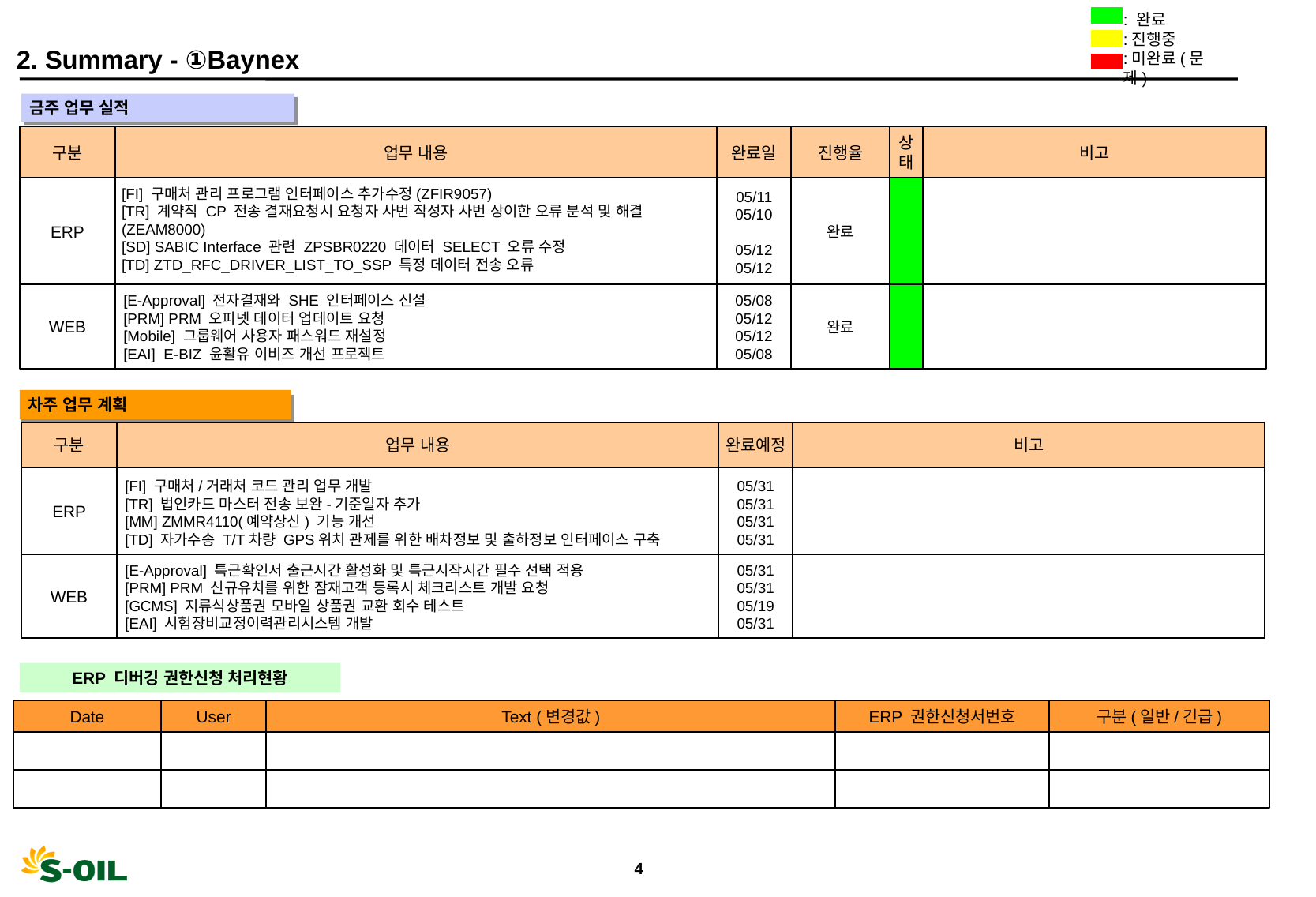

: 완료
:진행중
:미완료(문제)
2. Summary - ①Baynex

 금주 업무 실적
" "
구분
업무 내용
완료일
진행율
상
태
비고

ERP

완료

[FI] 구매처 관리 프로그램 인터페이스 추가수정(ZFIR9057)
[TR] 계약직 CP 전송 결재요청시 요청자 사번 작성자 사번 상이한 오류 분석 및 해결
(ZEAM8000)
[SD] SABIC Interface 관련 ZPSBR0220 데이터 SELECT 오류 수정
[TD] ZTD_RFC_DRIVER_LIST_TO_SSP 특정 데이터 전송 오류
05/11
05/10
05/12
05/12

WEB

완료

[E-Approval] 전자결재와 SHE 인터페이스 신설
[PRM] PRM 오피넷 데이터 업데이트 요청
[Mobile] 그룹웨어 사용자 패스워드 재설정
[EAI]  E-BIZ 윤활유 이비즈 개선 프로젝트
05/08
05/12
05/12
05/08

 차주 업무 계획
" "
구분
업무 내용
완료예정
비고

ERP

[FI] 구매처/거래처 코드 관리 업무 개발
[TR] 법인카드 마스터 전송 보완-기준일자 추가
[MM] ZMMR4110(예약상신) 기능 개선
[TD] 자가수송 T/T차량 GPS위치 관제를 위한 배차정보 및 출하정보 인터페이스 구축
05/31
05/31
05/31
05/31

WEB

[E-Approval] 특근확인서 출근시간 활성화 및 특근시작시간 필수 선택 적용
[PRM] PRM 신규유치를 위한 잠재고객 등록시 체크리스트 개발 요청
[GCMS] 지류식상품권 모바일 상품권 교환 회수 테스트
[EAI] 시험장비교정이력관리시스템 개발
05/31
05/31
05/19
05/31

ERP 디버깅 권한신청 처리현황
Date
User
Text (변경값)
ERP 권한신청서번호
구분(일반/긴급)